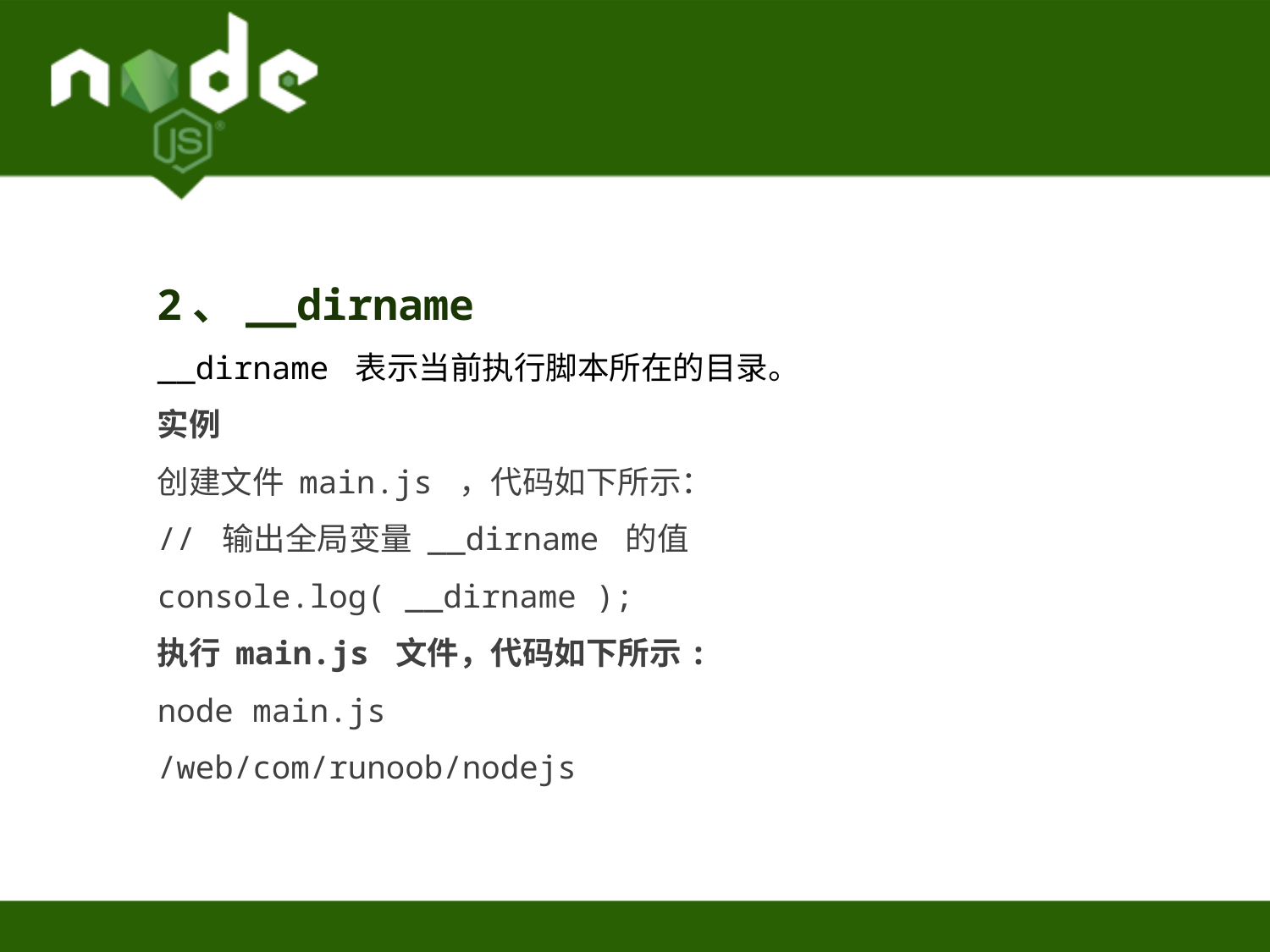

2、__dirname
__dirname 表示当前执行脚本所在的目录。
实例
创建文件 main.js ，代码如下所示：
// 输出全局变量 __dirname 的值
console.log( __dirname );
执行 main.js 文件，代码如下所示:
node main.js
/web/com/runoob/nodejs